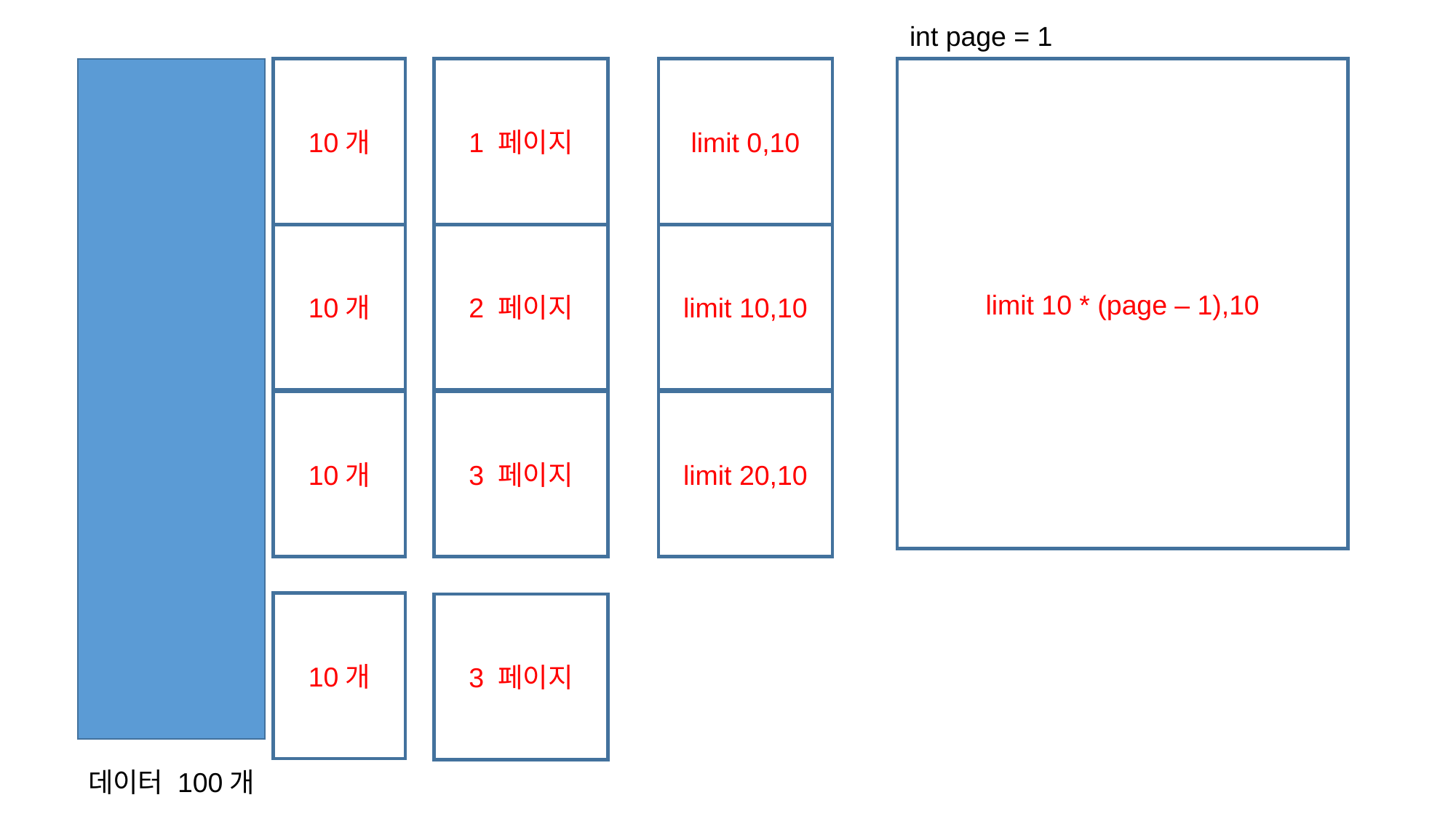

int page = 1

10개
1 페이지
limit 0,10
limit 10 * (page – 1),10
10개
2 페이지
limit 10,10
10개
3 페이지
limit 20,10
10개
3 페이지
데이터 100개